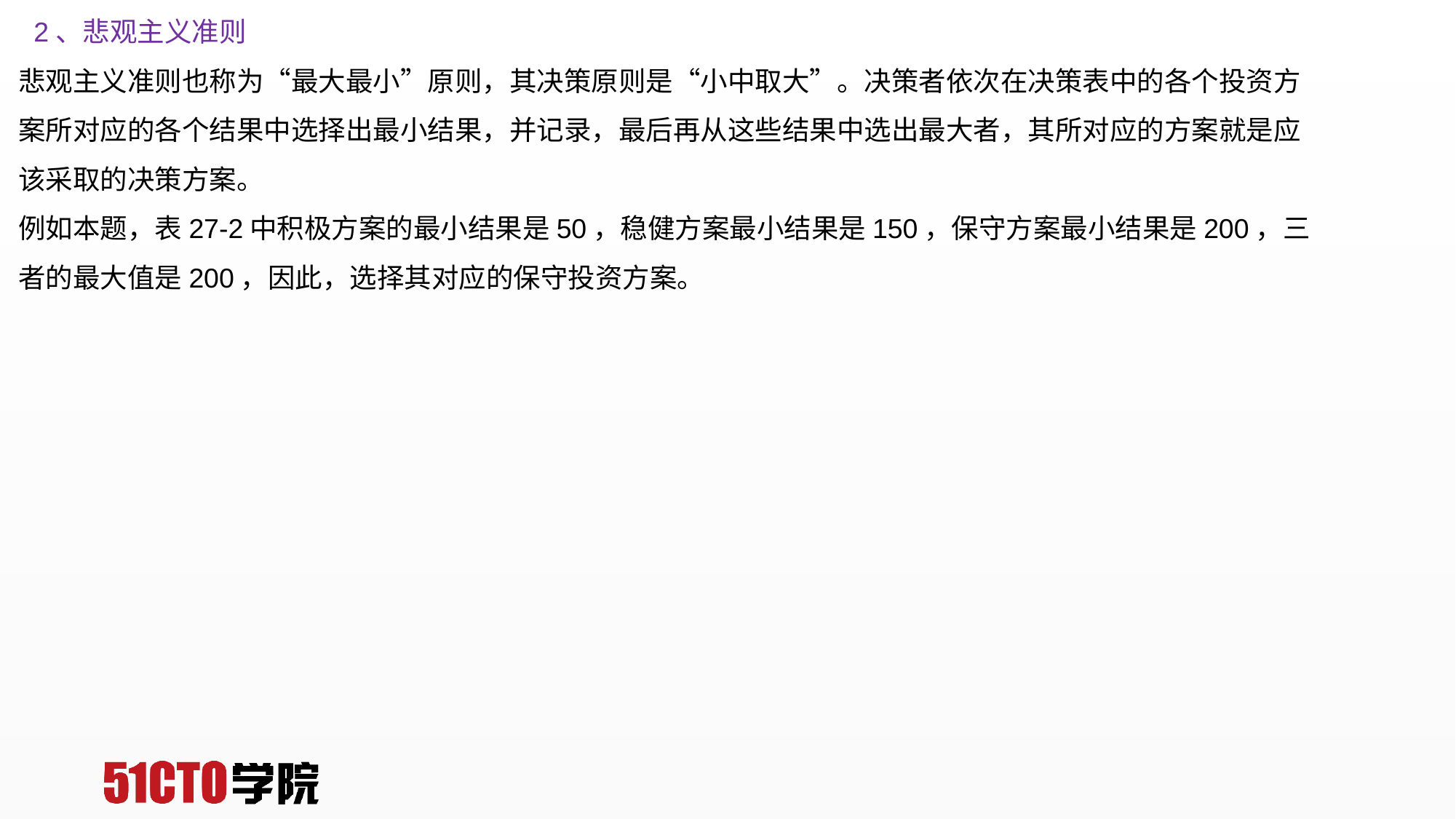

2、悲观主义准则
悲观主义准则也称为“最大最小”原则，其决策原则是“小中取大”。决策者依次在决策表中的各个投资方案所对应的各个结果中选择出最小结果，并记录，最后再从这些结果中选出最大者，其所对应的方案就是应该采取的决策方案。
例如本题，表27-2中积极方案的最小结果是50，稳健方案最小结果是150，保守方案最小结果是200，三者的最大值是200，因此，选择其对应的保守投资方案。